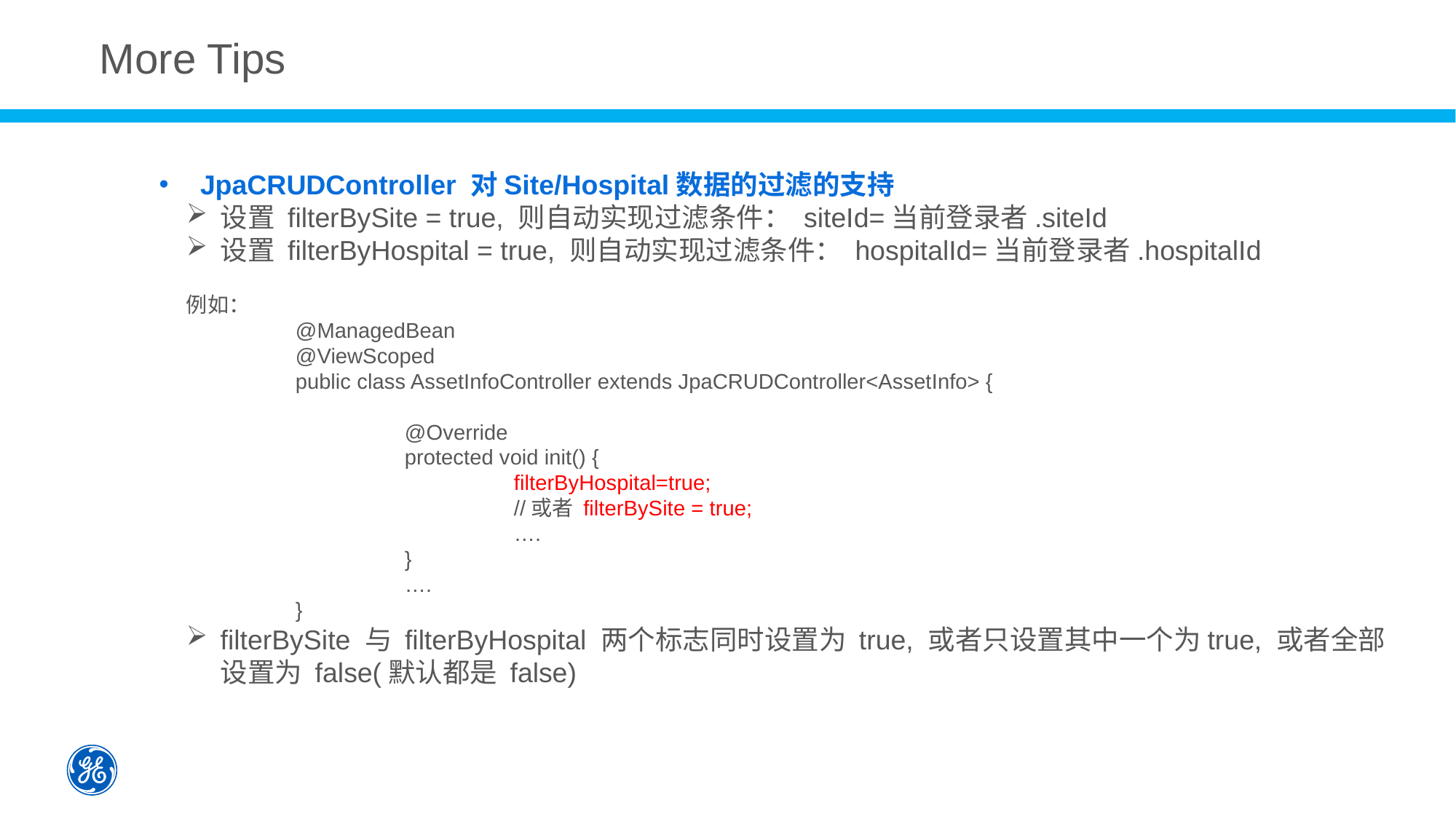

More Tips

JpaCRUDController 对Site/Hospital数据的过滤的支持
设置 filterBySite = true, 则自动实现过滤条件： siteId=当前登录者.siteId
设置 filterByHospital = true, 则自动实现过滤条件： hospitalId=当前登录者.hospitalId

例如：
@ManagedBean
@ViewScoped
public class AssetInfoController extends JpaCRUDController<AssetInfo> {

	@Override
	protected void init() {
		filterByHospital=true;
		//或者 filterBySite = true;
		….
	}
	….
}
filterBySite 与 filterByHospital 两个标志同时设置为 true, 或者只设置其中一个为true, 或者全部设置为 false(默认都是 false)